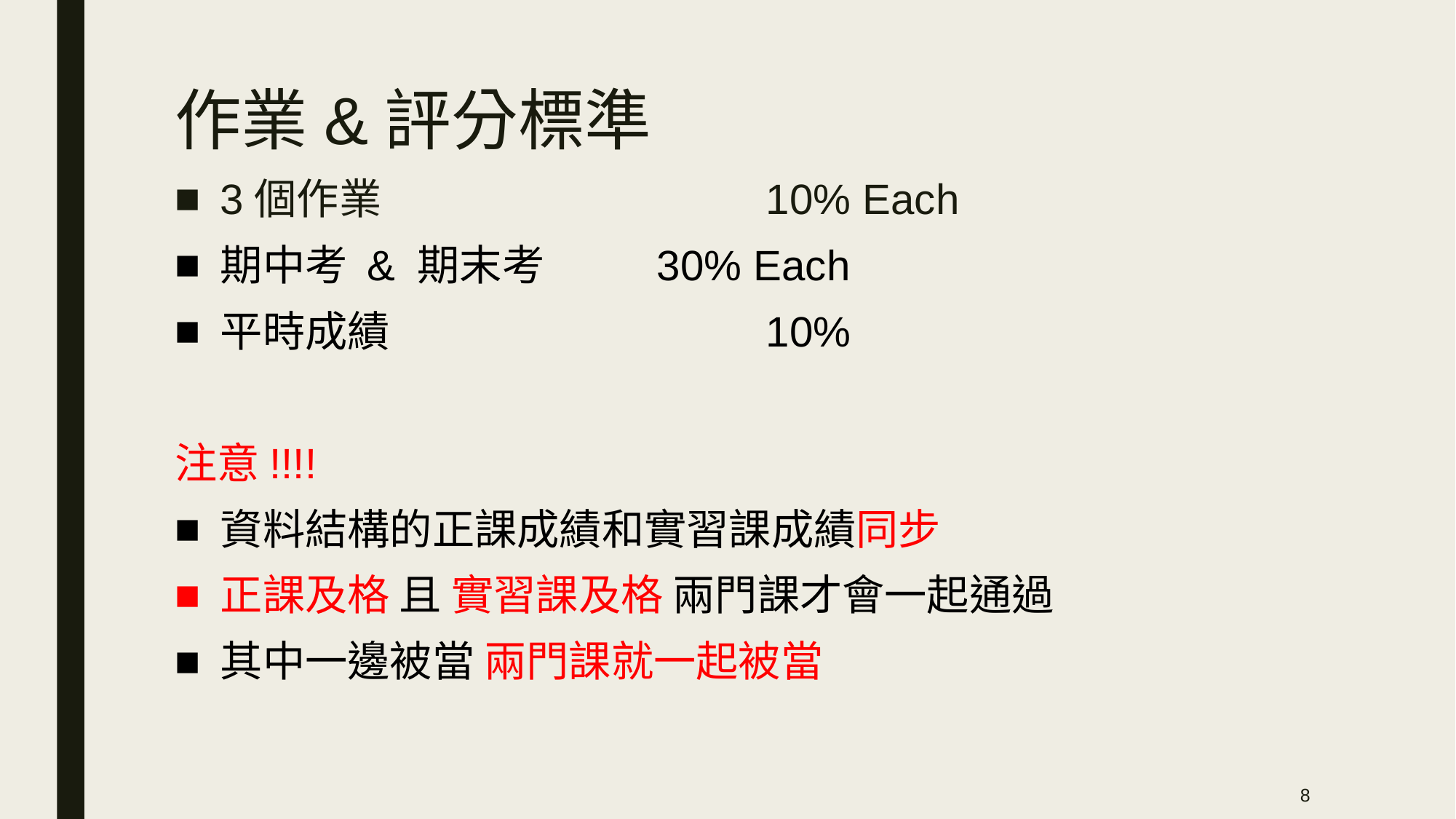

# 作業&評分標準
3個作業				10% Each
期中考 & 期末考		30% Each
平時成績				10%

注意!!!!
資料結構的正課成績和實習課成績同步
正課及格 且 實習課及格 兩門課才會一起通過
其中一邊被當 兩門課就一起被當
8